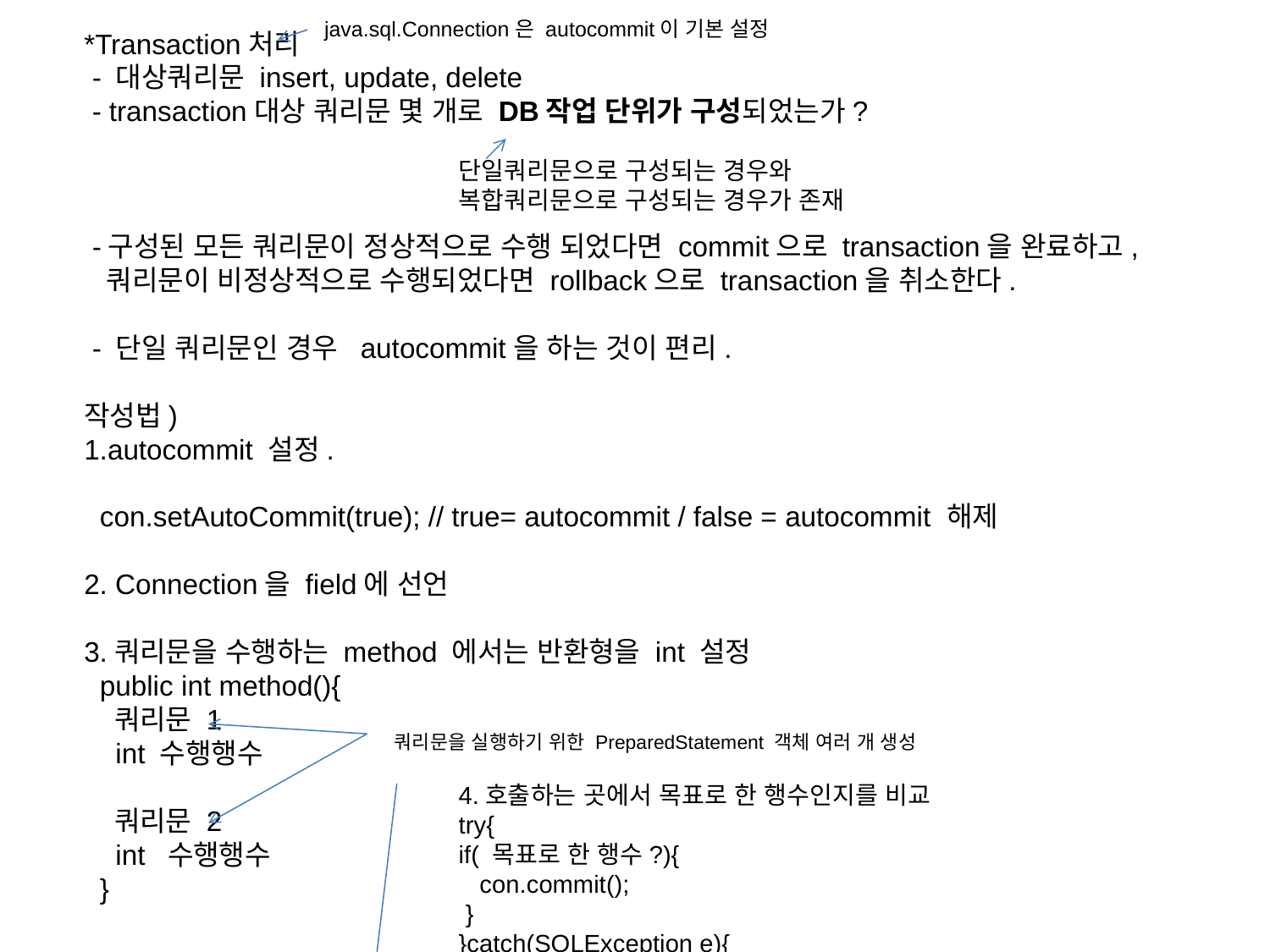

java.sql.Connection은 autocommit이 기본 설정
*Transaction처리
 - 대상쿼리문 insert, update, delete
 - transaction대상 쿼리문 몇 개로 DB작업 단위가 구성되었는가?

 -구성된 모든 쿼리문이 정상적으로 수행 되었다면 commit으로 transaction을 완료하고,
  쿼리문이 비정상적으로 수행되었다면 rollback으로 transaction을 취소한다.

 - 단일 쿼리문인 경우  autocommit을 하는 것이 편리.

작성법)
1.autocommit 설정.

  con.setAutoCommit(true); // true= autocommit / false = autocommit 해제

2. Connection을 field에 선언

3.쿼리문을 수행하는 method 에서는 반환형을 int 설정
  public int method(){
   쿼리문 1
    int 수행행수

   쿼리문 2
    int  수행행수
  }
단일쿼리문으로 구성되는 경우와
복합쿼리문으로 구성되는 경우가 존재
쿼리문을 실행하기 위한 PreparedStatement 객체 여러 개 생성
4.호출하는 곳에서 목표로 한 행수인지를 비교
try{
if( 목표로 한 행수?){
   con.commit();
 }
}catch(SQLException e){
  con.rollback()
}